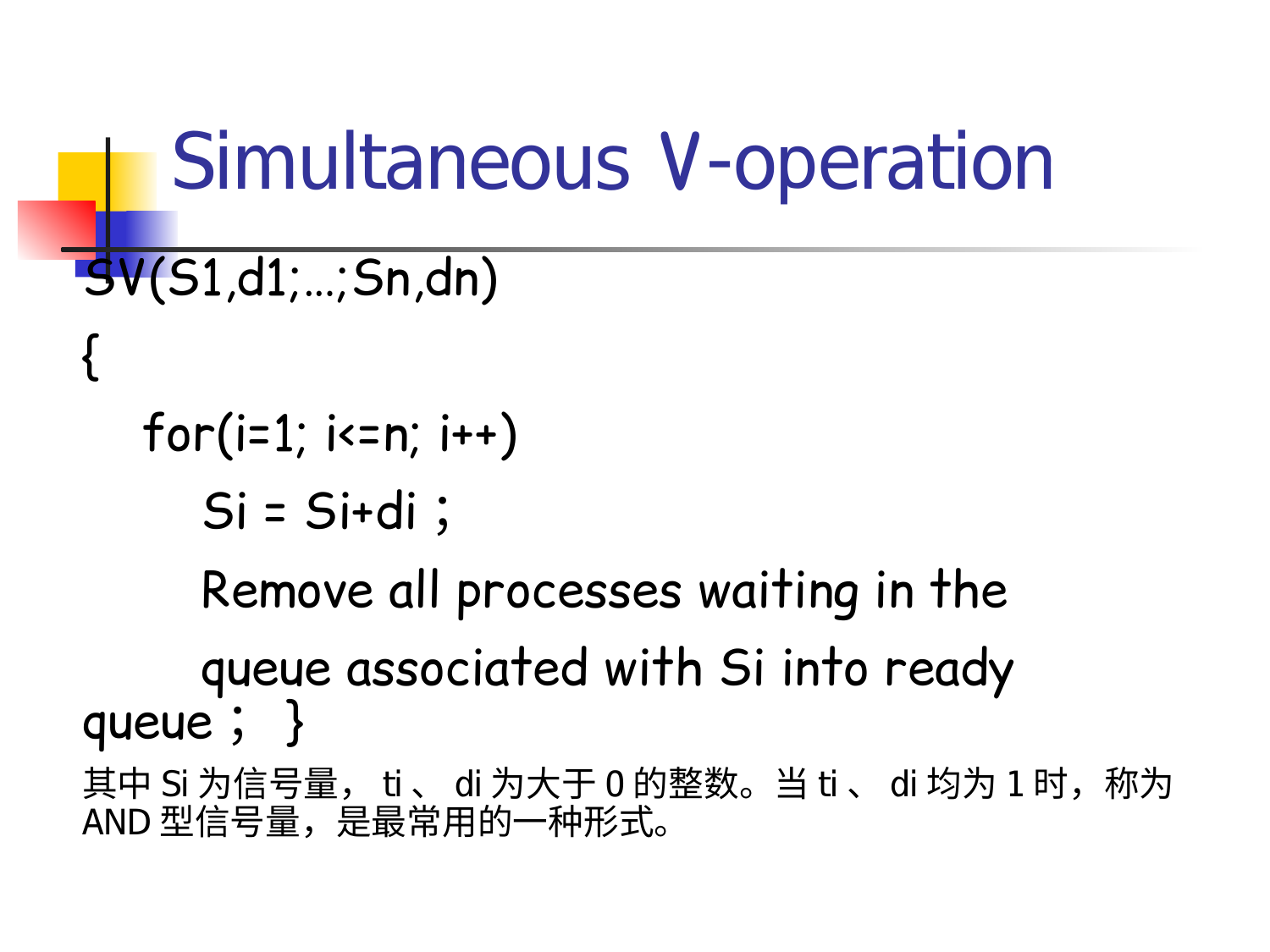

# Simultaneous V-operation
SV(S1,d1;…;Sn,dn)
{
    for(i=1; i<=n; i++)
        Si = Si+di；
        Remove all processes waiting in the
        queue associated with Si into ready queue；}
其中Si为信号量，ti、di为大于0的整数。当ti、di均为1时，称为AND型信号量，是最常用的一种形式。